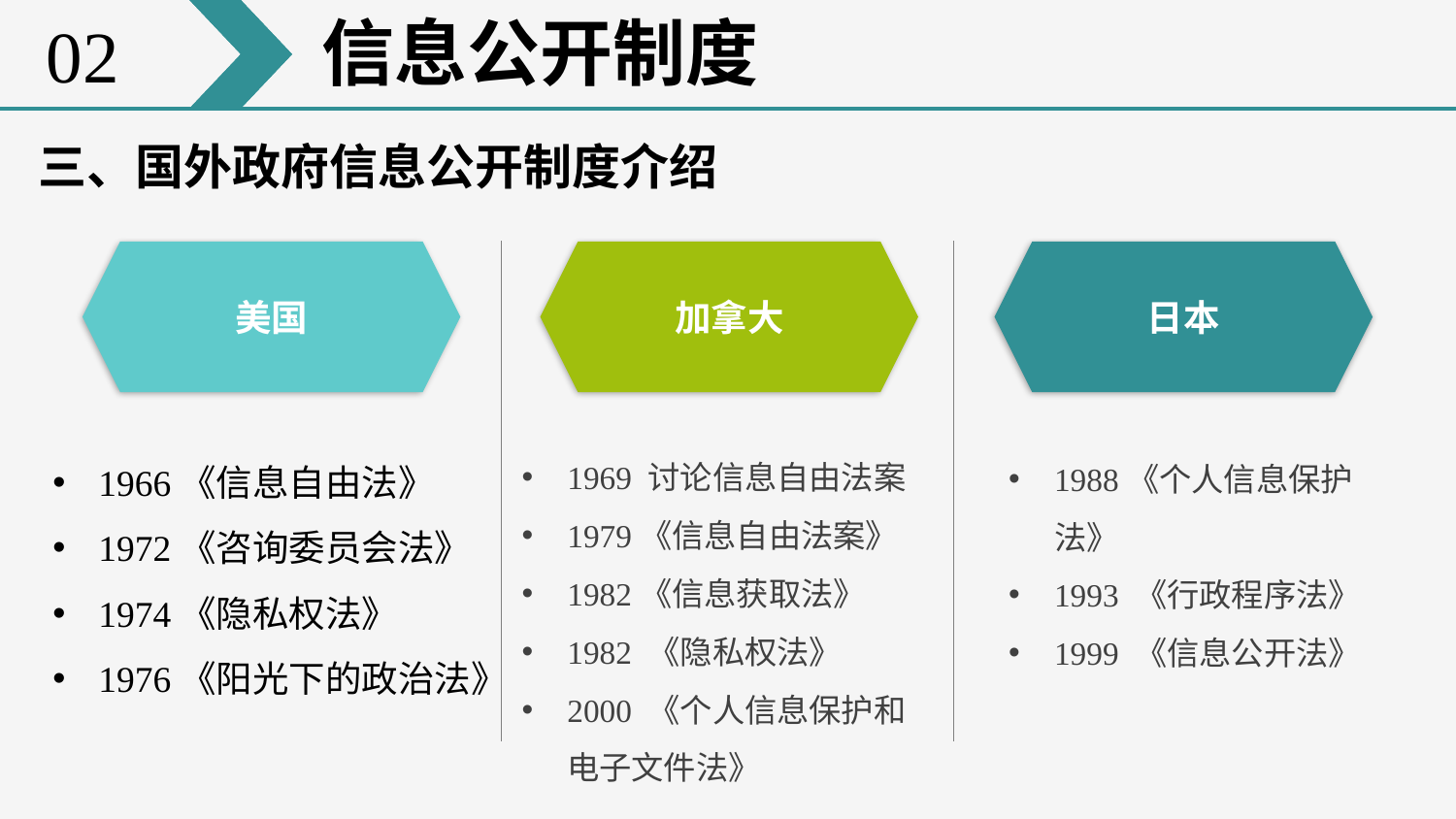

信息公开制度
02
三、国外政府信息公开制度介绍
美国
加拿大
日本

1988《个人信息保护法》
1993 《行政程序法》
1999 《信息公开法》
1969 讨论信息自由法案
1979《信息自由法案》
1982《信息获取法》
1982 《隐私权法》
2000 《个人信息保护和电子文件法》
1966《信息自由法》
1972《咨询委员会法》
1974《隐私权法》
1976《阳光下的政治法》